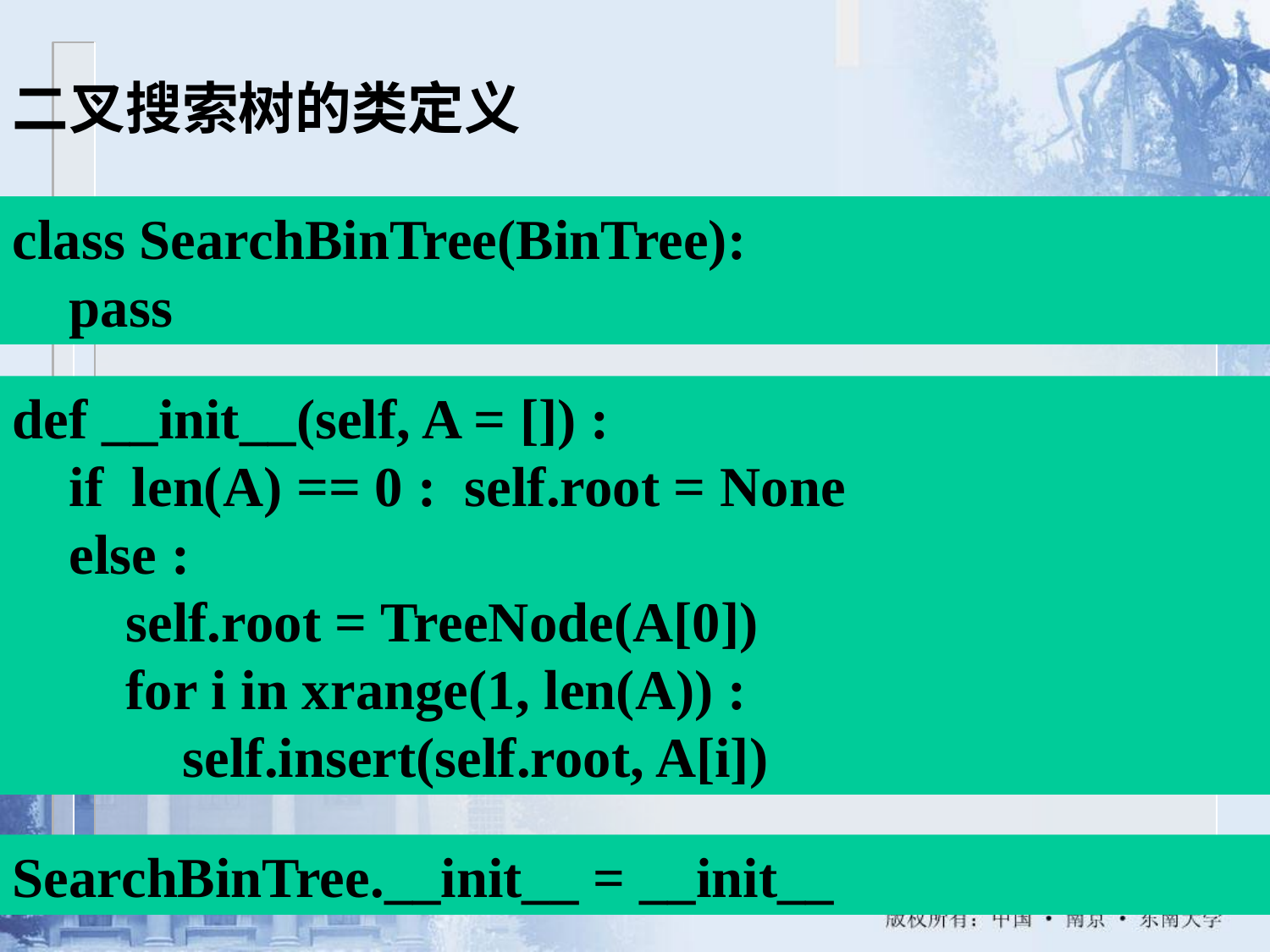

二叉搜索树的类定义
class SearchBinTree(BinTree):
    pass
def __init__(self, A = []) :
    if  len(A) == 0 :  self.root = None
    else :
        self.root = TreeNode(A[0])
        for i in xrange(1, len(A)) :
            self.insert(self.root, A[i])
SearchBinTree.__init__ = __init__